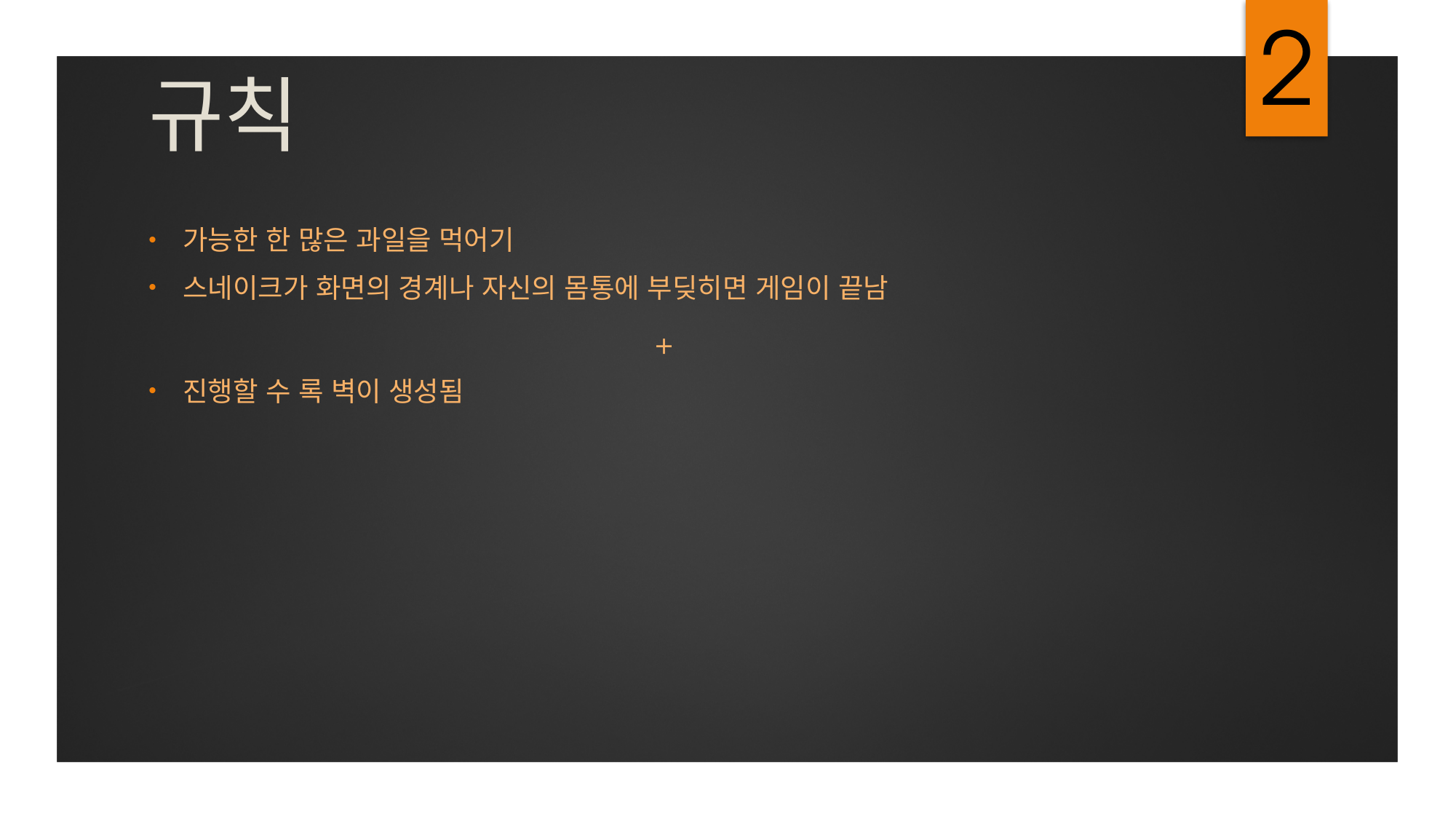

2
# 규칙
가능한 한 많은 과일을 먹어기
스네이크가 화면의 경계나 자신의 몸통에 부딪히면 게임이 끝남
+
진행할 수 록 벽이 생성됨